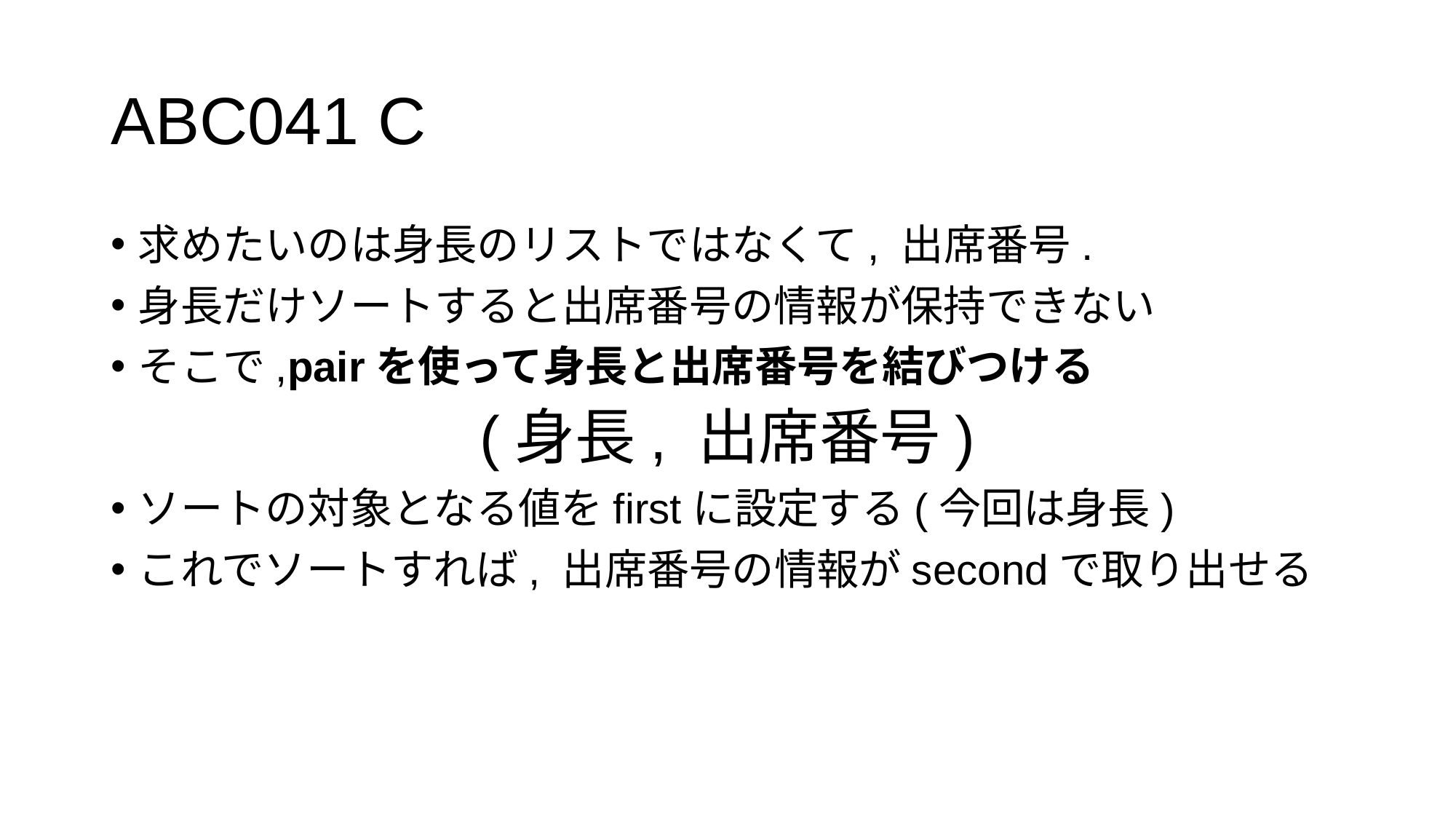

# ABC041 C
求めたいのは身長のリストではなくて, 出席番号.
身長だけソートすると出席番号の情報が保持できない
そこで,pairを使って身長と出席番号を結びつける
(身長, 出席番号)
ソートの対象となる値をfirstに設定する(今回は身長)
これでソートすれば, 出席番号の情報がsecondで取り出せる